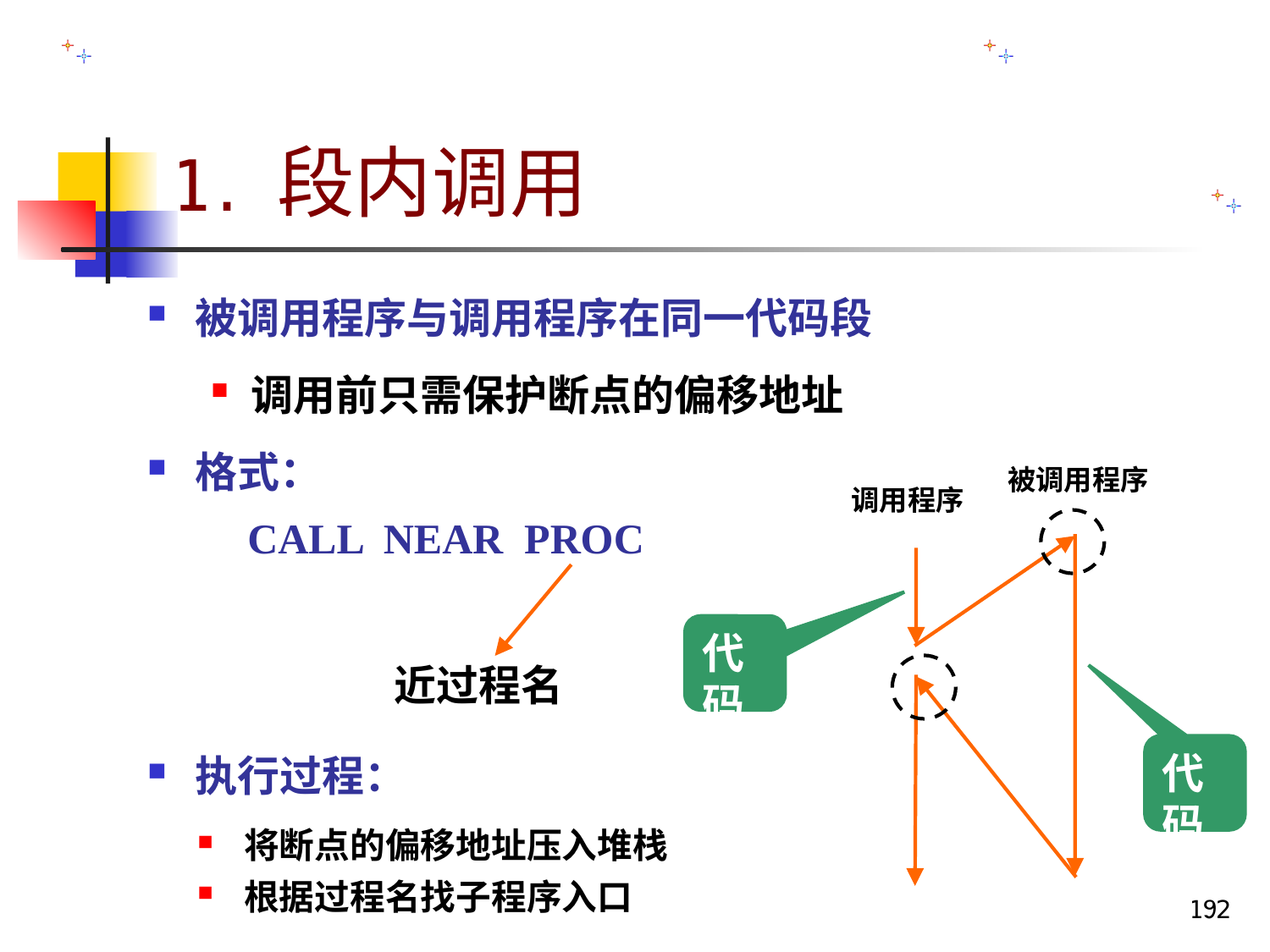

# 1. 段内调用
被调用程序与调用程序在同一代码段
调用前只需保护断点的偏移地址
格式：
        CALL  NEAR  PROC

执行过程：
被调用程序
调用程序

代码段1
近过程名

代码段1
 将断点的偏移地址压入堆栈
 根据过程名找子程序入口
192